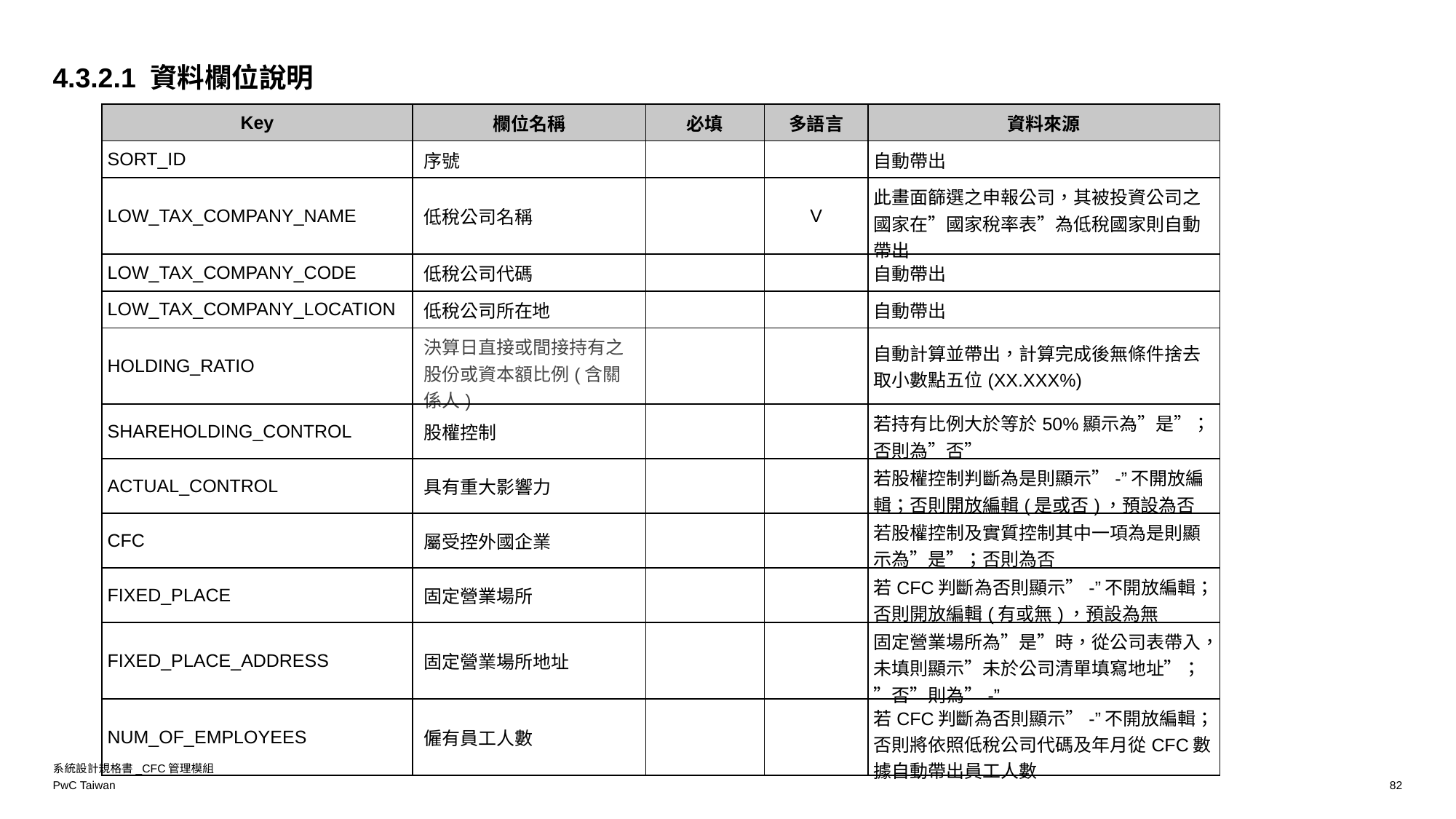

4.3.2.1 資料欄位說明
| Key | 欄位名稱 | 必填 | 多語言 | 資料來源 |
| --- | --- | --- | --- | --- |
| SORT\_ID | 序號 |  |  | 自動帶出 |
| LOW\_TAX\_COMPANY\_NAME | 低稅公司名稱 |  | V | 此畫面篩選之申報公司，其被投資公司之國家在”國家稅率表”為低稅國家則自動帶出 |
| LOW\_TAX\_COMPANY\_CODE | 低稅公司代碼 |  |  | 自動帶出 |
| LOW\_TAX\_COMPANY\_LOCATION | 低稅公司所在地 |  |  | 自動帶出 |
| HOLDING\_RATIO | 決算日直接或間接持有之股份或資本額比例(含關係人) |  |  | 自動計算並帶出，計算完成後無條件捨去取小數點五位(XX.XXX%) |
| SHAREHOLDING\_CONTROL | 股權控制 |  |  | 若持有比例大於等於50%顯示為”是”；否則為”否” |
| ACTUAL\_CONTROL | 具有重大影響力 |  |  | 若股權控制判斷為是則顯示”-”不開放編輯；否則開放編輯(是或否)，預設為否 |
| CFC | 屬受控外國企業 |  |  | 若股權控制及實質控制其中一項為是則顯示為”是”；否則為否 |
| FIXED\_PLACE | 固定營業場所 |  |  | 若CFC判斷為否則顯示”-”不開放編輯；否則開放編輯(有或無)，預設為無 |
| FIXED\_PLACE\_ADDRESS | 固定營業場所地址 |  |  | 固定營業場所為”是”時，從公司表帶入，未填則顯示”未於公司清單填寫地址”；”否”則為”-” |
| NUM\_OF\_EMPLOYEES | 僱有員工人數 |  |  | 若CFC判斷為否則顯示”-”不開放編輯；否則將依照低稅公司代碼及年月從CFC數據自動帶出員工人數 |
系統設計規格書_CFC管理模組
82